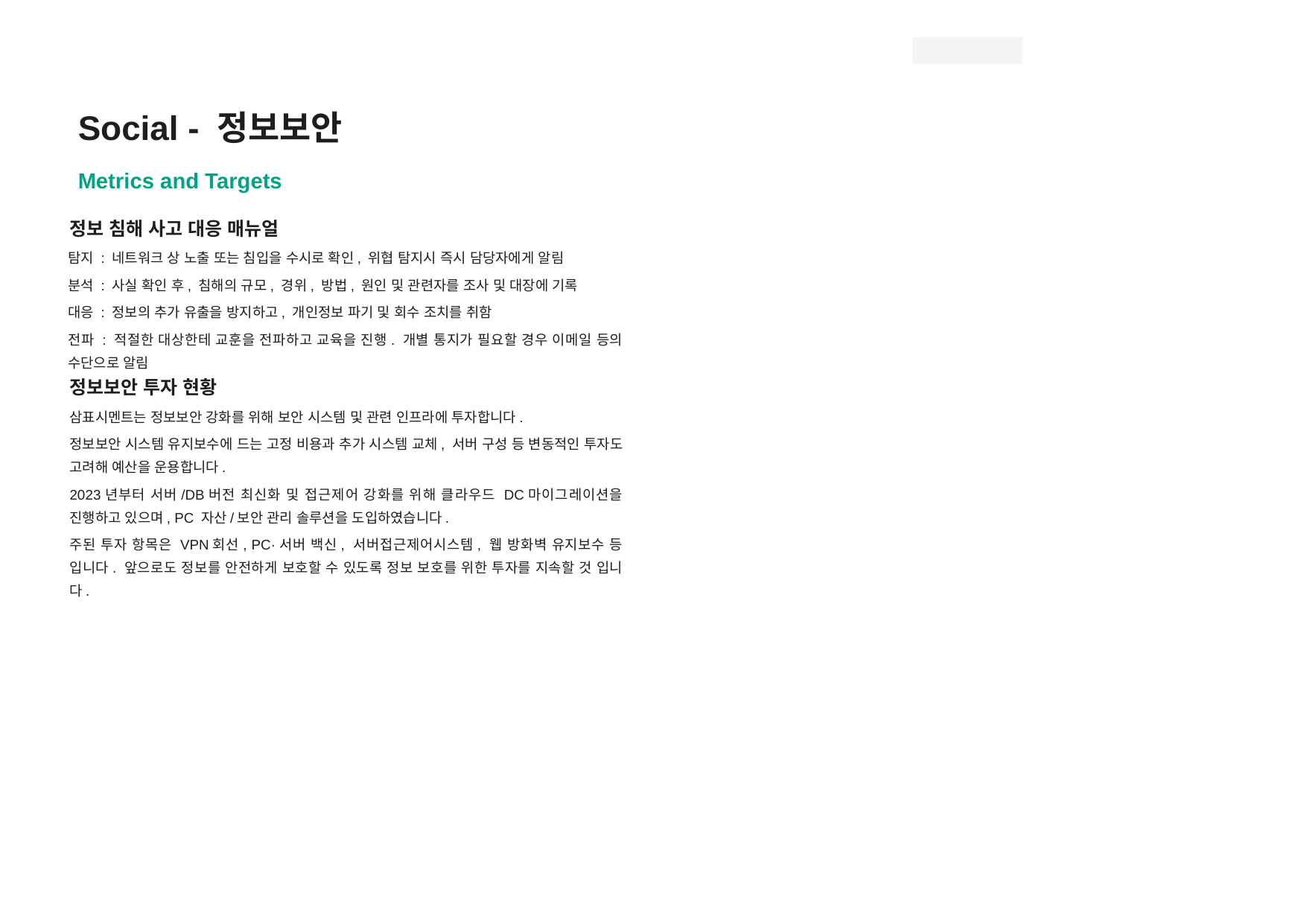

Social - 정보보안
Metrics and Targets

정보 침해 사고 대응 매뉴얼
탐지 : 네트워크 상 노출 또는 침입을 수시로 확인, 위협 탐지시 즉시 담당자에게 알림
분석 : 사실 확인 후, 침해의 규모, 경위, 방법, 원인 및 관련자를 조사 및 대장에 기록
대응 : 정보의 추가 유출을 방지하고, 개인정보 파기 및 회수 조치를 취함
전파 : 적절한 대상한테 교훈을 전파하고 교육을 진행. 개별 통지가 필요할 경우 이메일 등의 수단으로 알림

정보보안 투자 현황
삼표시멘트는 정보보안 강화를 위해 보안 시스템 및 관련 인프라에 투자합니다.
정보보안 시스템 유지보수에 드는 고정 비용과 추가 시스템 교체, 서버 구성 등 변동적인 투자도 고려해 예산을 운용합니다.
2023년부터 서버/DB버전 최신화 및 접근제어 강화를 위해 클라우드 DC마이그레이션을 진행하고 있으며, PC 자산/보안 관리 솔루션을 도입하였습니다.
주된 투자 항목은 VPN회선, PC·서버 백신, 서버접근제어시스템, 웹 방화벽 유지보수 등 입니다. 앞으로도 정보를 안전하게 보호할 수 있도록 정보 보호를 위한 투자를 지속할 것 입니다.